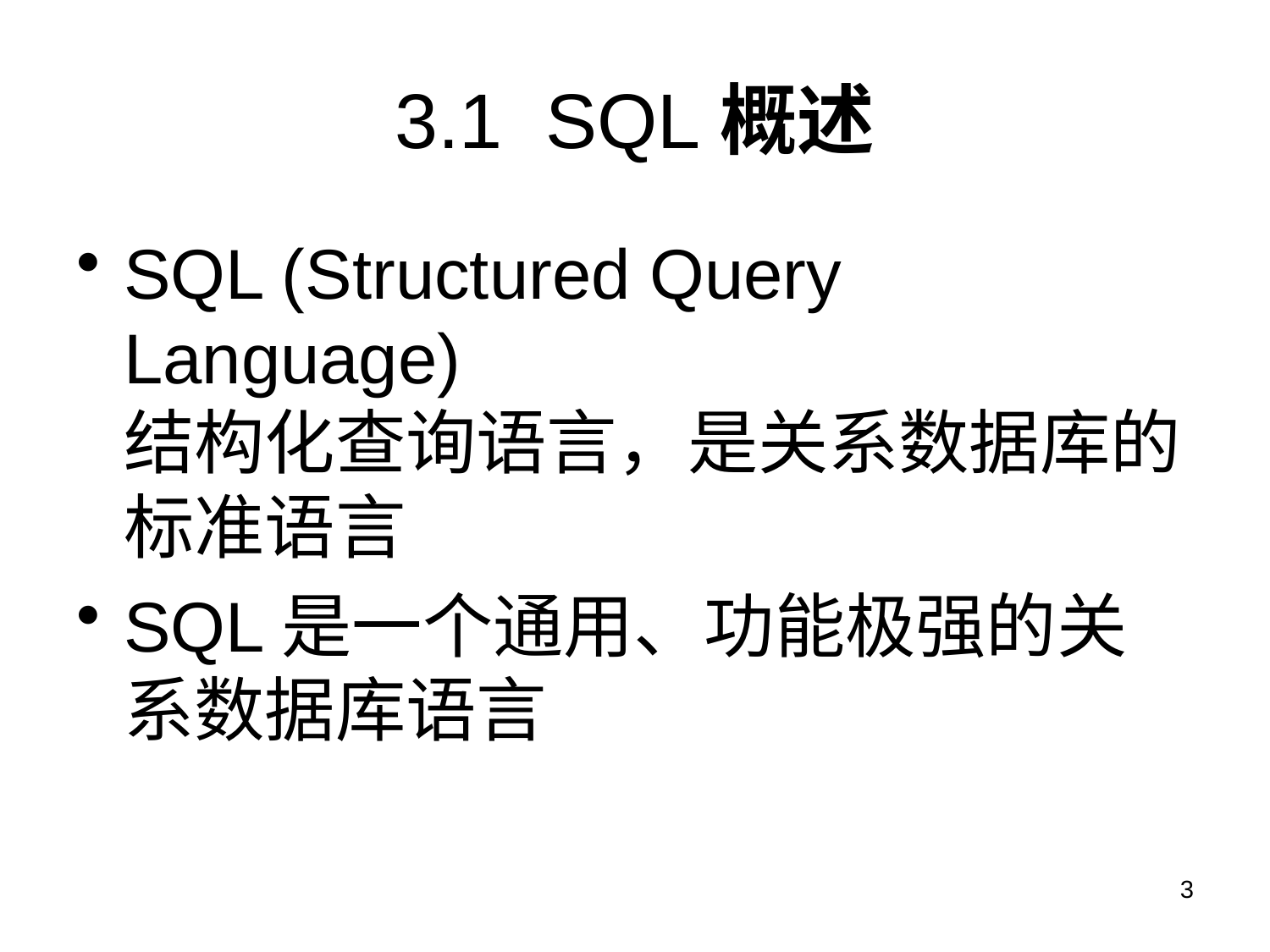

# 3.1  SQL概述
SQL (Structured Query Language)
结构化查询语言，是关系数据库的标准语言
SQL是一个通用、功能极强的关系数据库语言

3